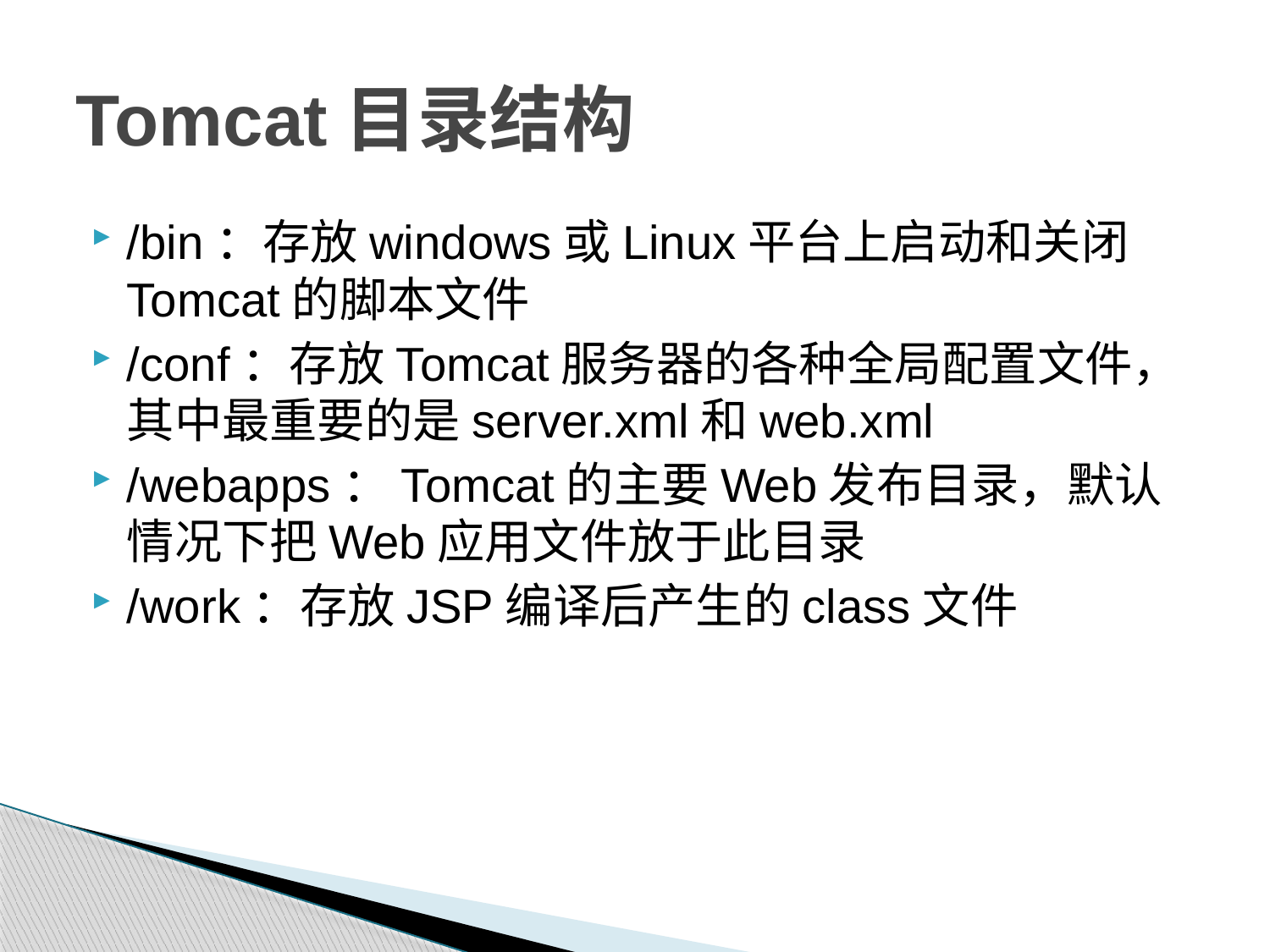

# Tomcat目录结构
/bin：存放windows或Linux平台上启动和关闭Tomcat的脚本文件
/conf：存放Tomcat服务器的各种全局配置文件，其中最重要的是server.xml和web.xml
/webapps：Tomcat的主要Web发布目录，默认情况下把Web应用文件放于此目录
/work：存放JSP编译后产生的class文件